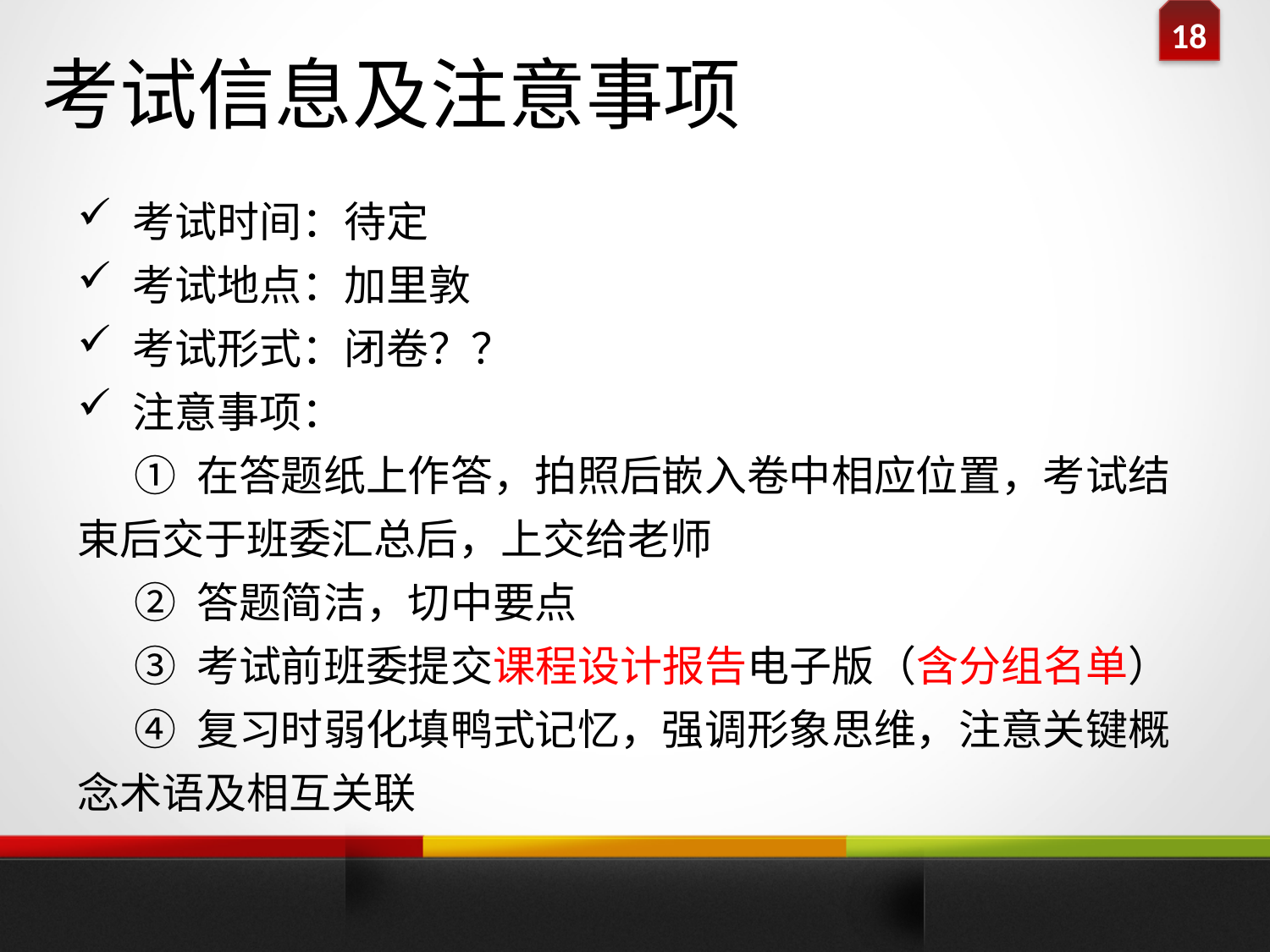

考试信息及注意事项
 考试时间：待定
 考试地点：加里敦
 考试形式：闭卷？？
 注意事项：
      ① 在答题纸上作答，拍照后嵌入卷中相应位置，考试结束后交于班委汇总后，上交给老师
      ② 答题简洁，切中要点
      ③ 考试前班委提交课程设计报告电子版（含分组名单）
      ④ 复习时弱化填鸭式记忆，强调形象思维，注意关键概念术语及相互关联